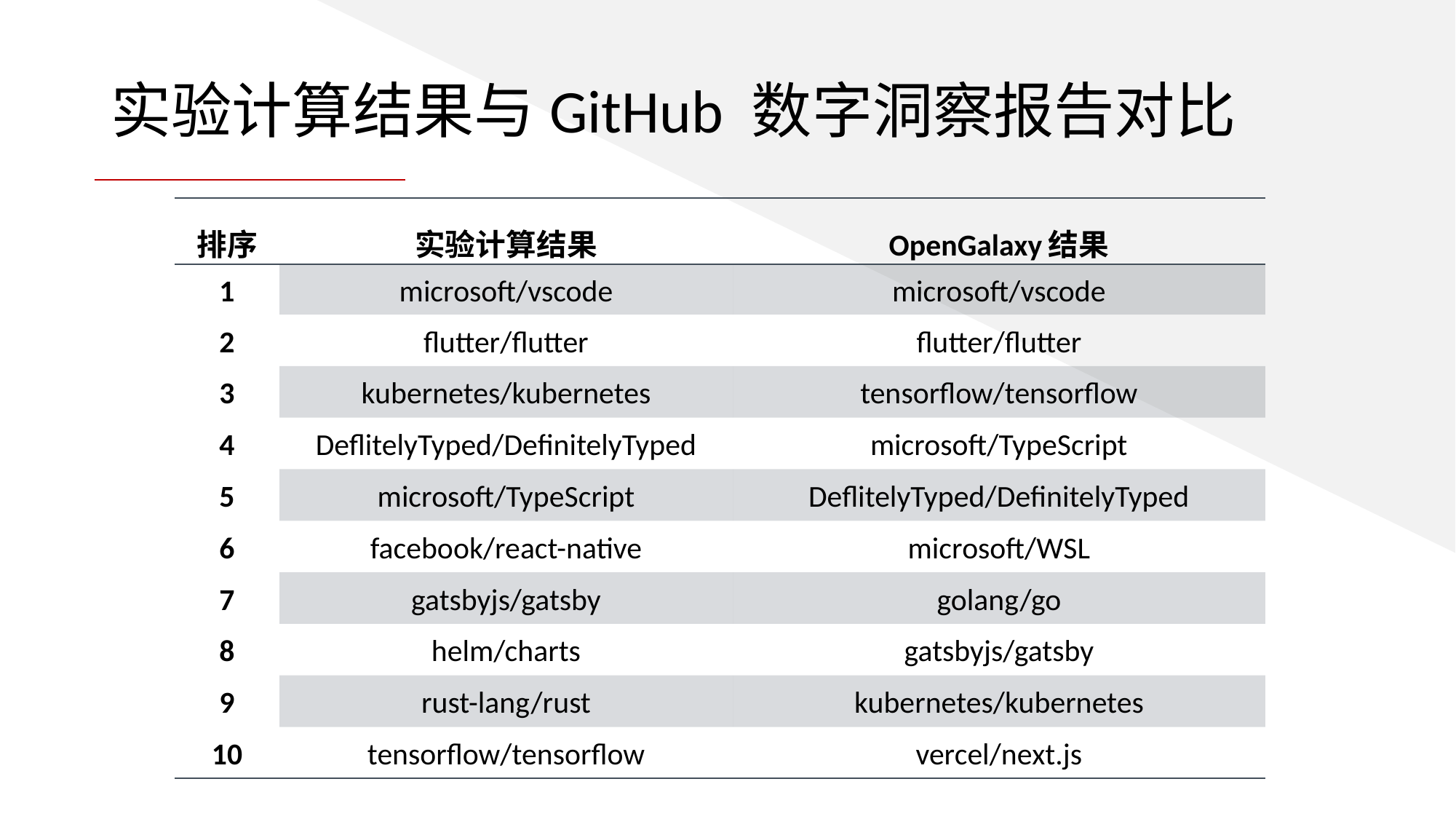

# 实验计算结果与GitHub 数字洞察报告对比

| 排序 | 实验计算结果 | OpenGalaxy结果 |
| --- | --- | --- |
| 1 | microsoft/vscode | microsoft/vscode |
| 2 | flutter/flutter | flutter/flutter |
| 3 | kubernetes/kubernetes | tensorflow/tensorflow |
| 4 | DeflitelyTyped/DefinitelyTyped | microsoft/TypeScript |
| 5 | microsoft/TypeScript | DeflitelyTyped/DefinitelyTyped |
| 6 | facebook/react-native | microsoft/WSL |
| 7 | gatsbyjs/gatsby | golang/go |
| 8 | helm/charts | gatsbyjs/gatsby |
| 9 | rust-lang/rust | kubernetes/kubernetes |
| 10 | tensorflow/tensorflow | vercel/next.js |